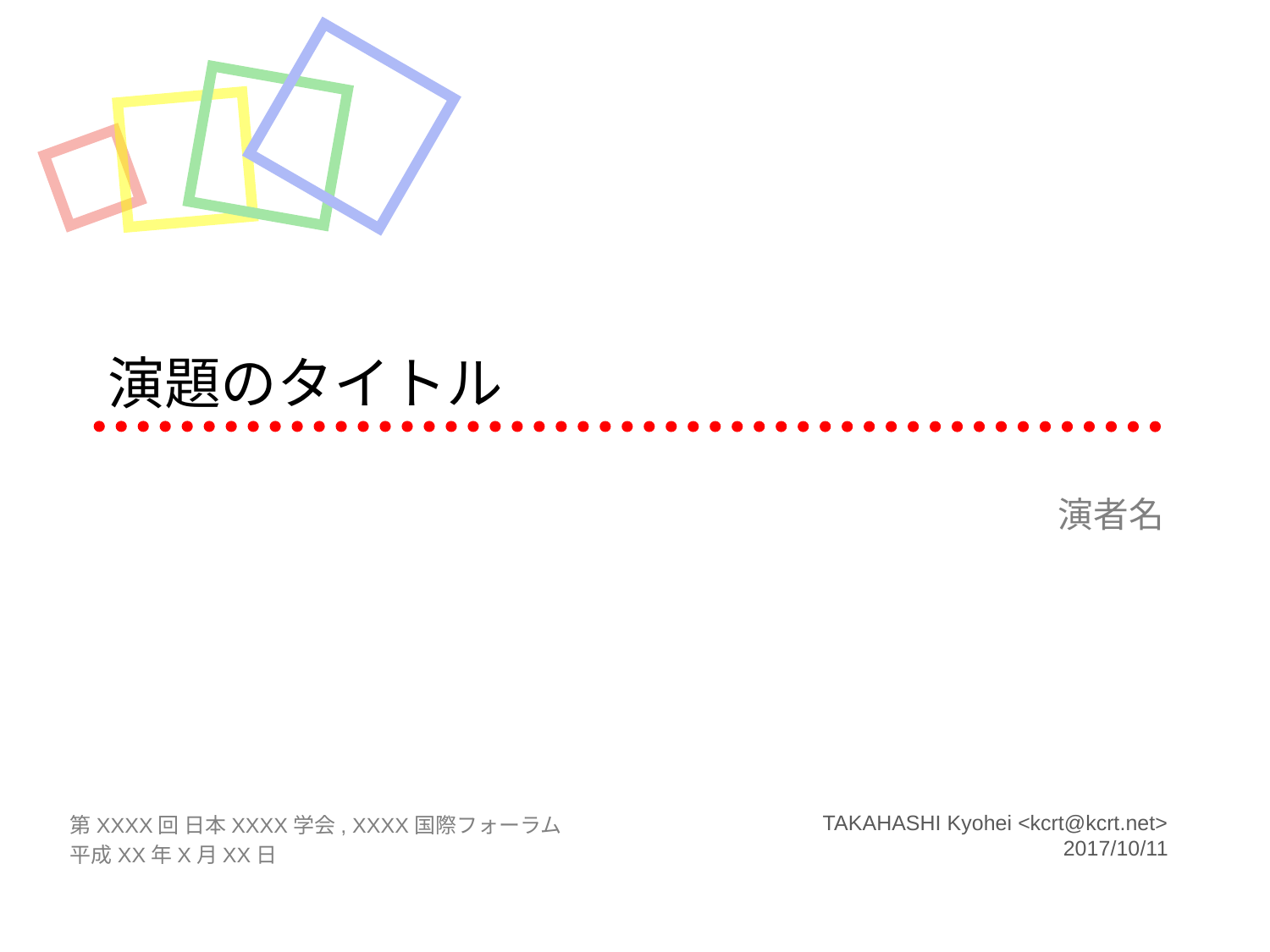

# 演題のタイトル
演者名
第XXXX回 日本XXXX学会, XXXX国際フォーラム
平成XX年X月XX日